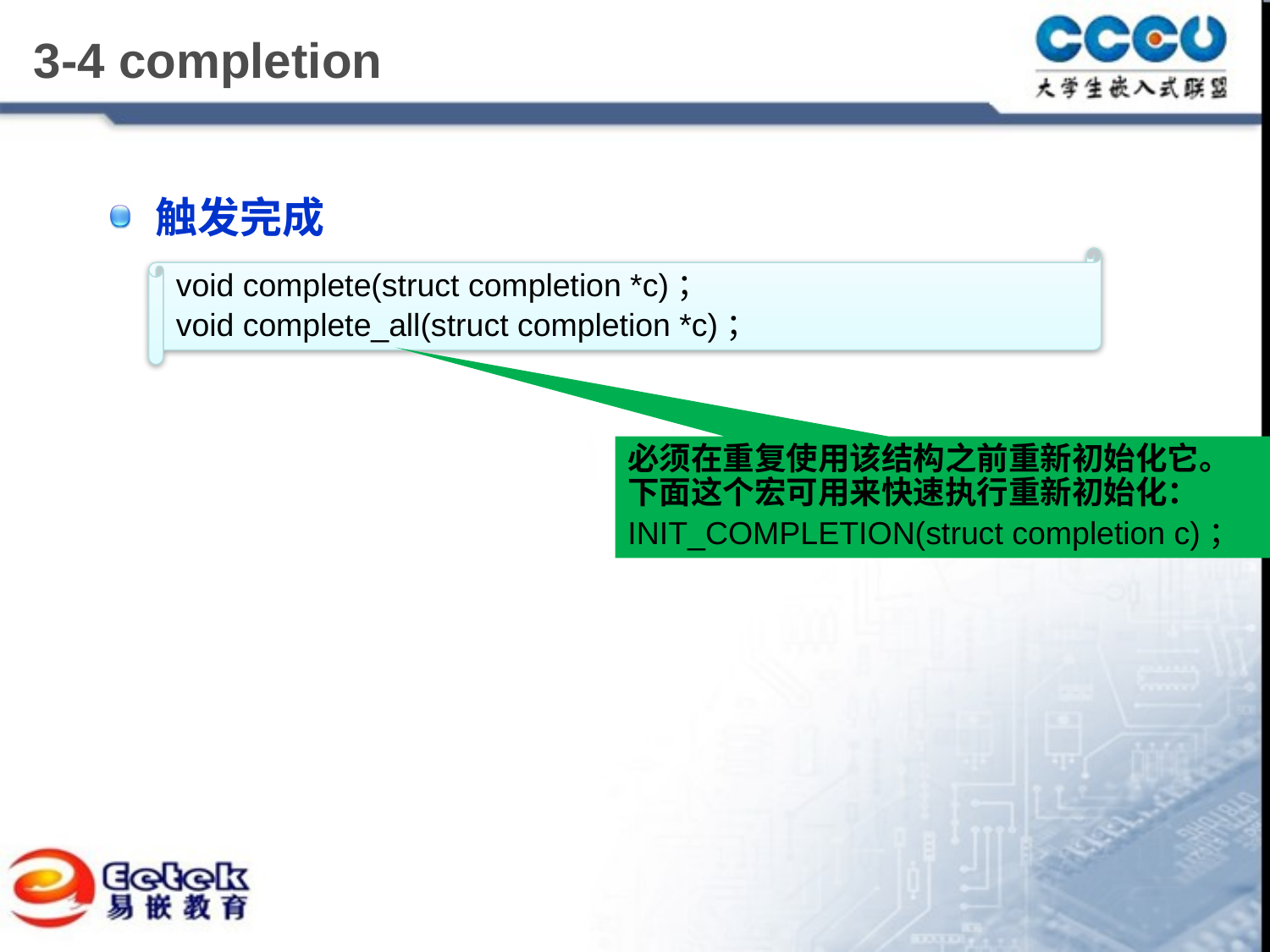

# 3-4 completion
触发完成

void complete(struct completion *c)；
void complete_all(struct completion *c)；
必须在重复使用该结构之前重新初始化它。下面这个宏可用来快速执行重新初始化：
INIT_COMPLETION(struct completion c)；